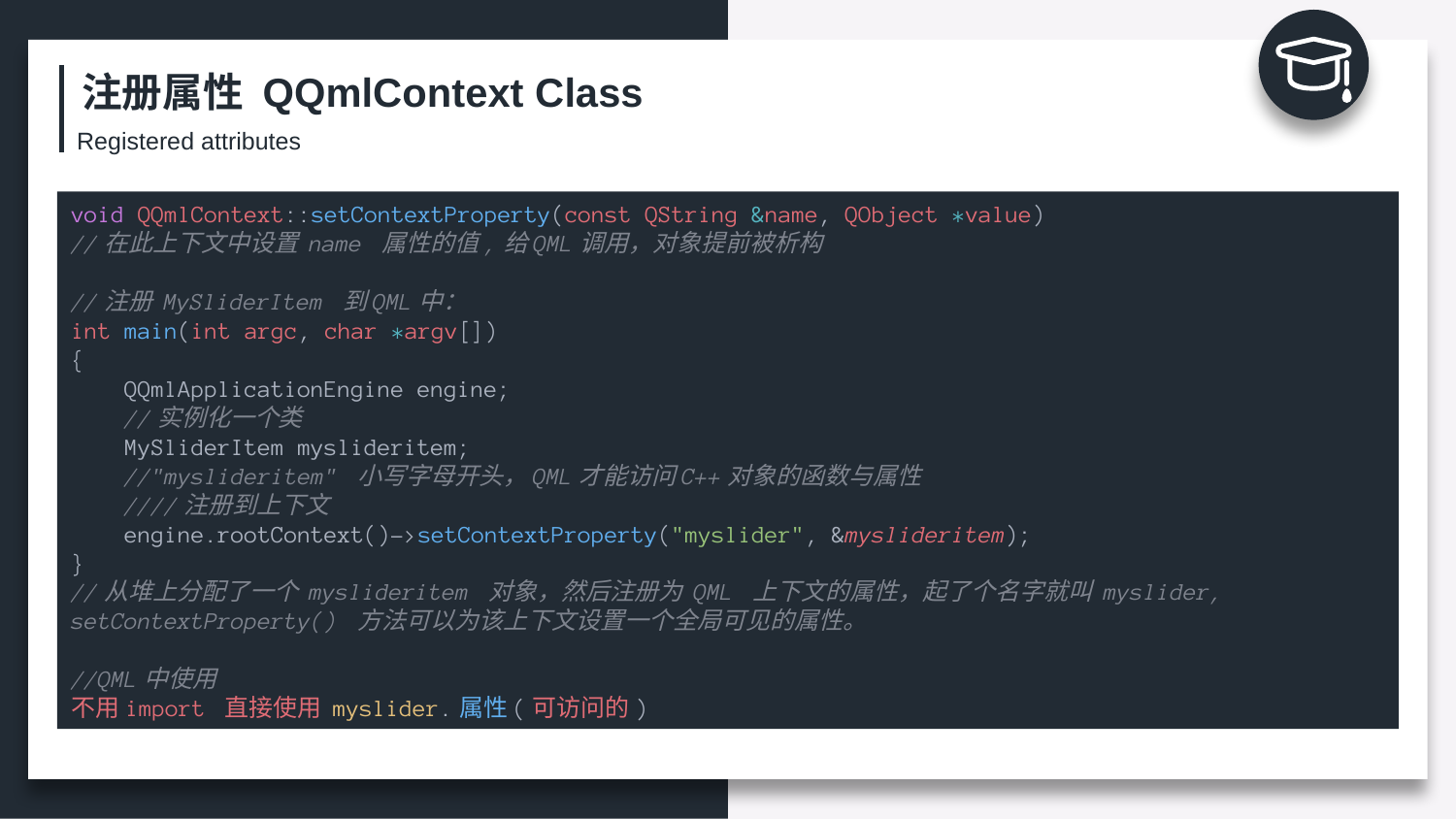

注册属性 QQmlContext Class
Registered attributes
void QQmlContext::setContextProperty(const QString &name, QObject *value)
//在此上下文中设置 name 属性的值,给QML调用，对象提前被析构

//注册 MySliderItem 到QML中：
int main(int argc, char *argv[])
{
    QQmlApplicationEngine engine;
    //实例化一个类
    MySliderItem myslideritem;
    //"myslideritem" 小写字母开头，QML才能访问C++对象的函数与属性
    ////注册到上下文
    engine.rootContext()->setContextProperty("myslider", &myslideritem);
}
//从堆上分配了一个 myslideritem 对象，然后注册为 QML 上下文的属性，起了个名字就叫 myslider,
setContextProperty() 方法可以为该上下文设置一个全局可见的属性。
//QML中使用
不用import 直接使用 myslider.属性(可访问的)